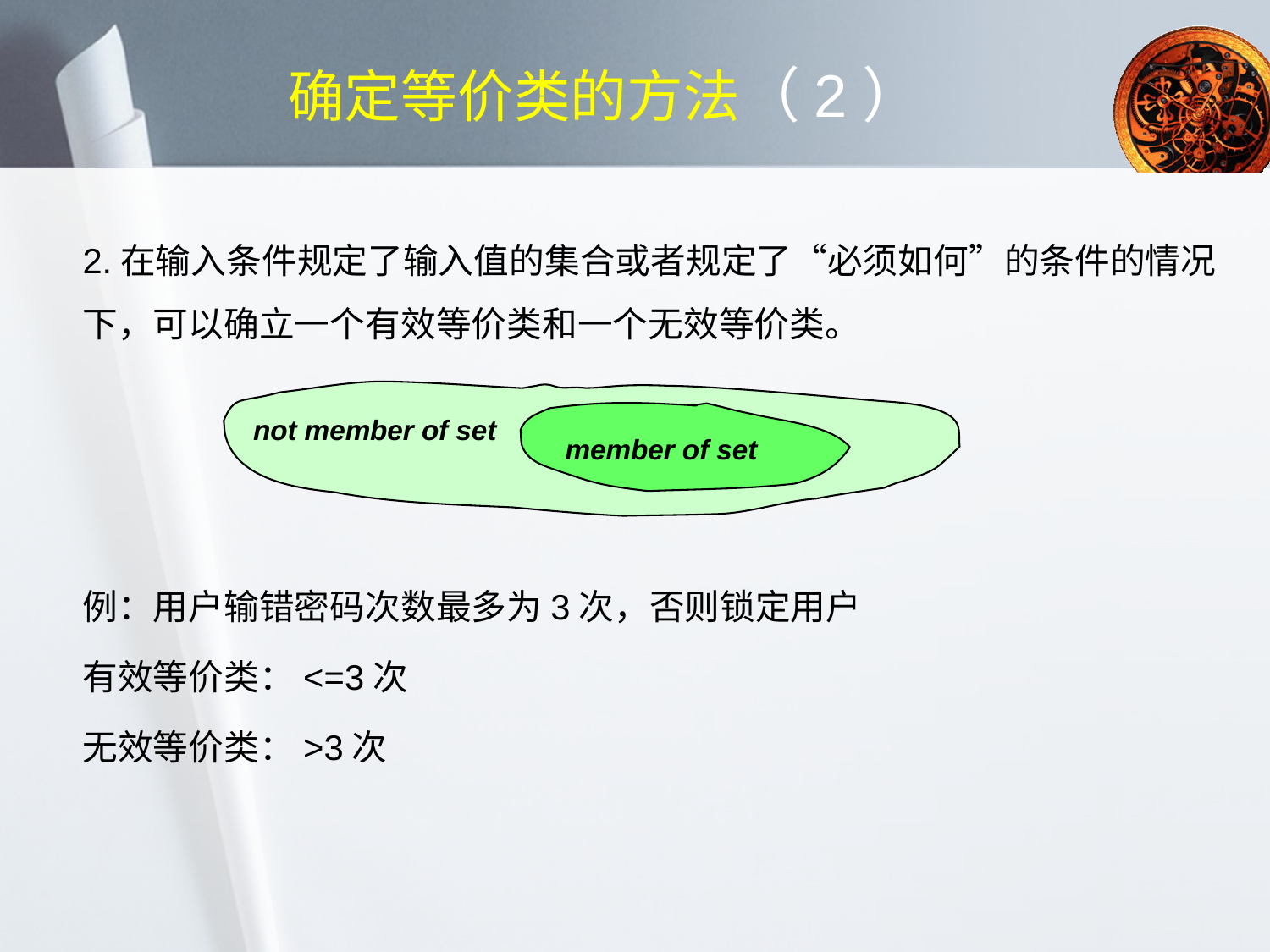

# 确定等价类的方法（2）
2.在输入条件规定了输入值的集合或者规定了“必须如何”的条件的情况下，可以确立一个有效等价类和一个无效等价类。

例：用户输错密码次数最多为3次，否则锁定用户
有效等价类：<=3次
无效等价类：>3次

not member of set
member of set